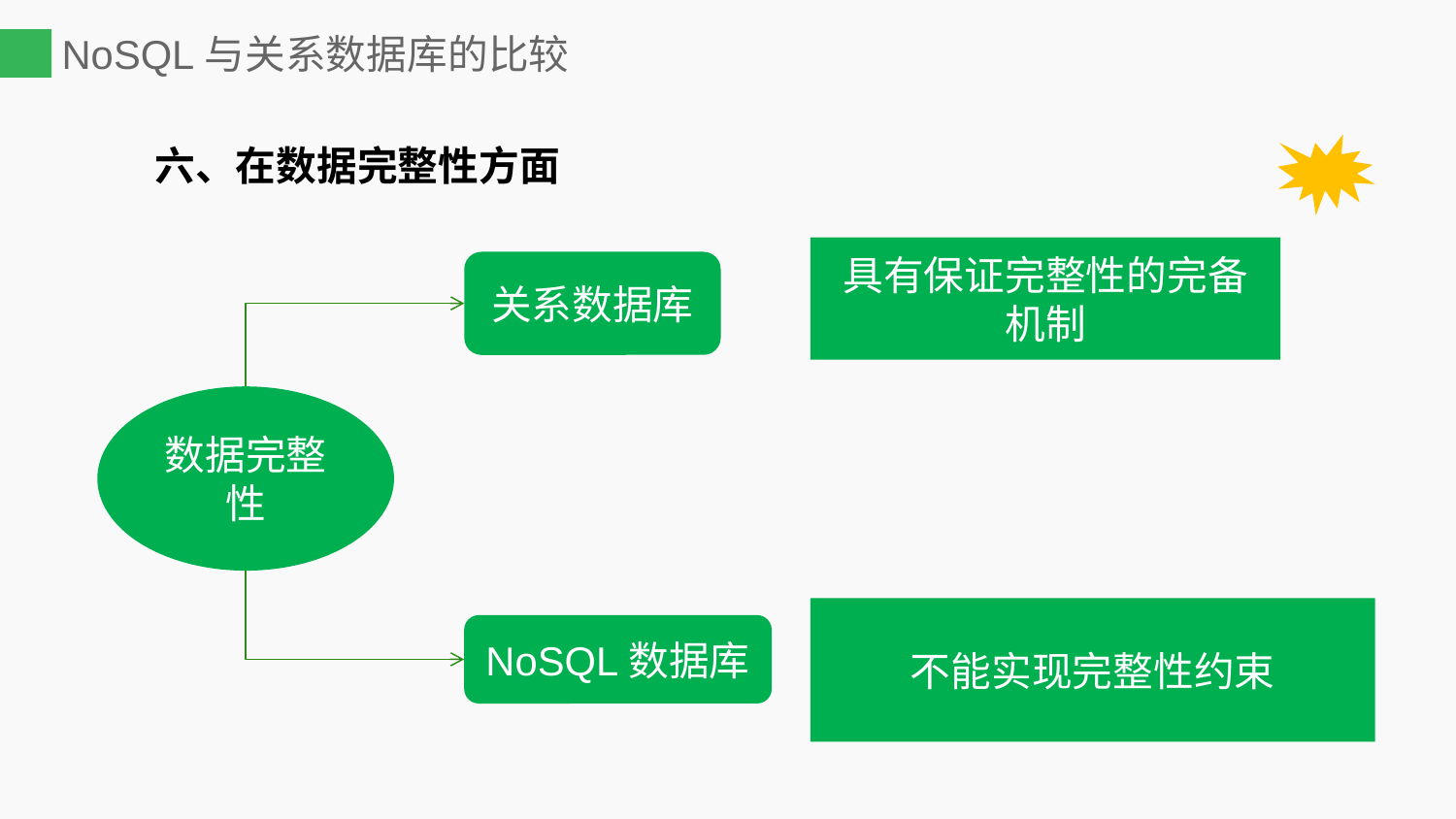

# NoSQL与关系数据库的比较
六、在数据完整性方面

具有保证完整性的完备机制
关系数据库
数据完整性
不能实现完整性约束
NoSQL数据库